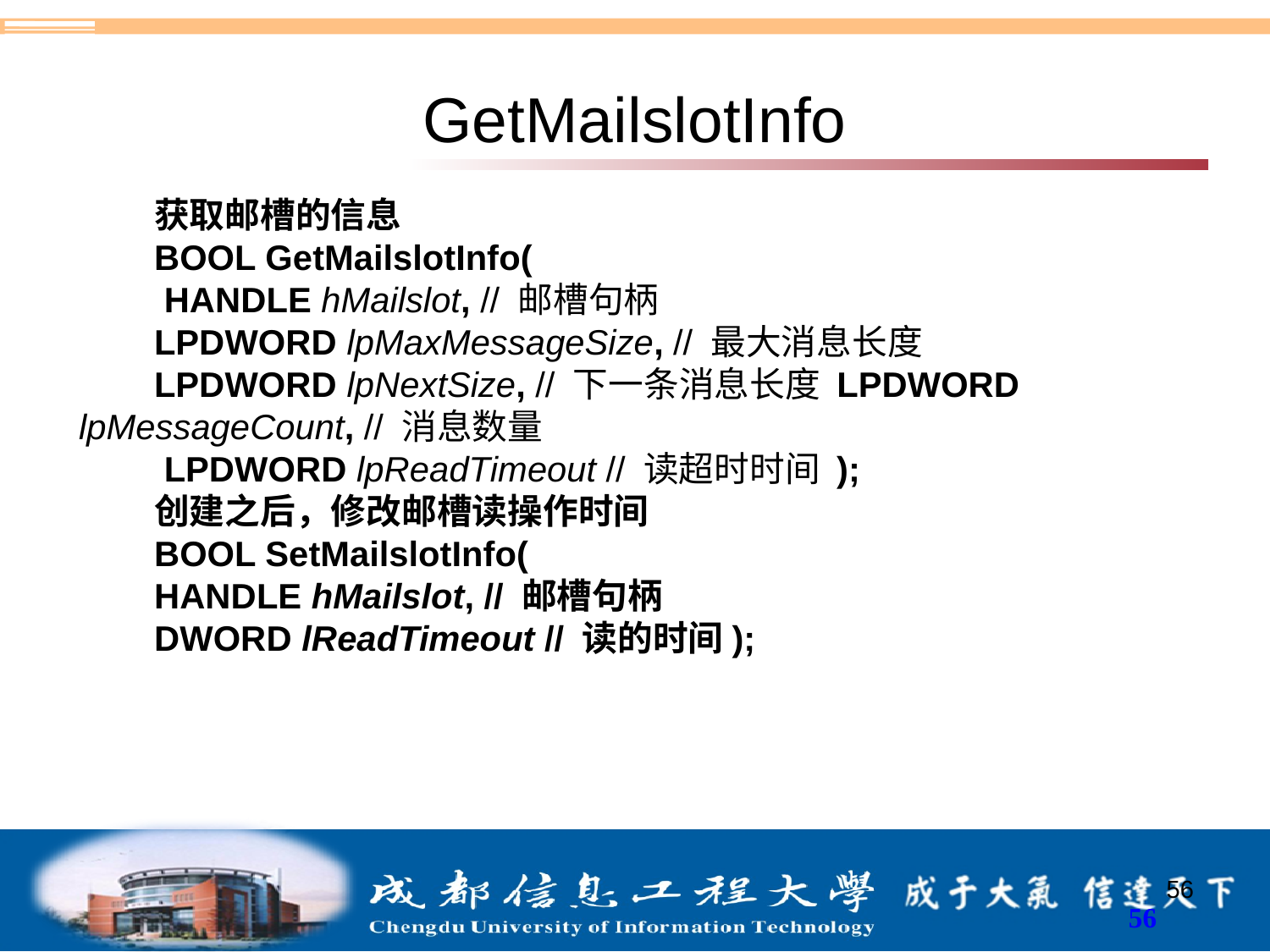

# GetMailslotInfo
获取邮槽的信息
BOOL GetMailslotInfo(
 HANDLE hMailslot, // 邮槽句柄
LPDWORD lpMaxMessageSize, // 最大消息长度
LPDWORD lpNextSize, // 下一条消息长度 LPDWORD lpMessageCount, // 消息数量
 LPDWORD lpReadTimeout // 读超时时间 );
创建之后，修改邮槽读操作时间
BOOL SetMailslotInfo(
HANDLE hMailslot, // 邮槽句柄
DWORD lReadTimeout // 读的时间);